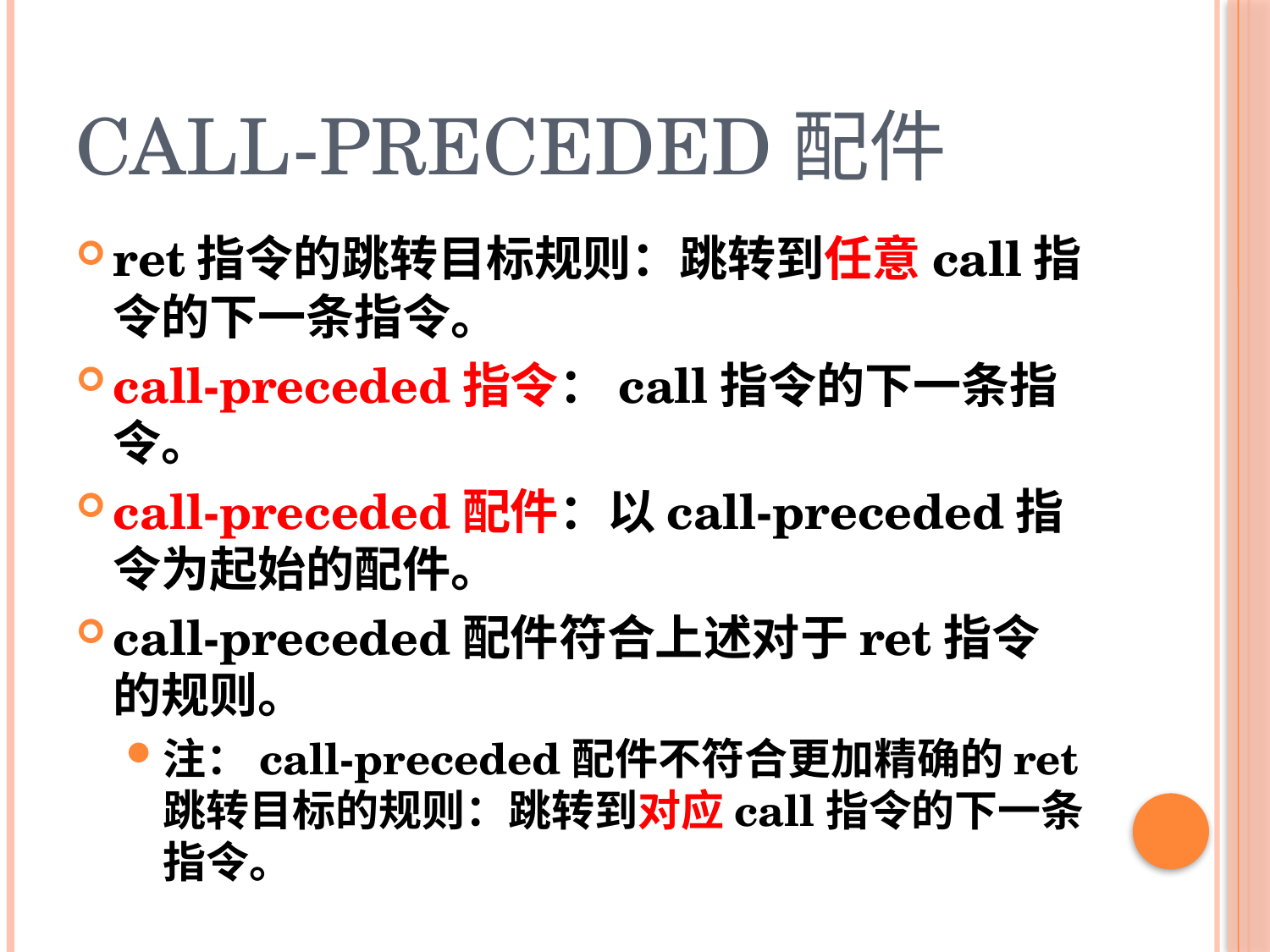

# call-preceded配件
ret指令的跳转目标规则：跳转到任意call指令的下一条指令。
call-preceded指令：call指令的下一条指令。
call-preceded配件：以call-preceded指令为起始的配件。
call-preceded配件符合上述对于ret指令的规则。
注：call-preceded配件不符合更加精确的ret跳转目标的规则：跳转到对应call指令的下一条指令。